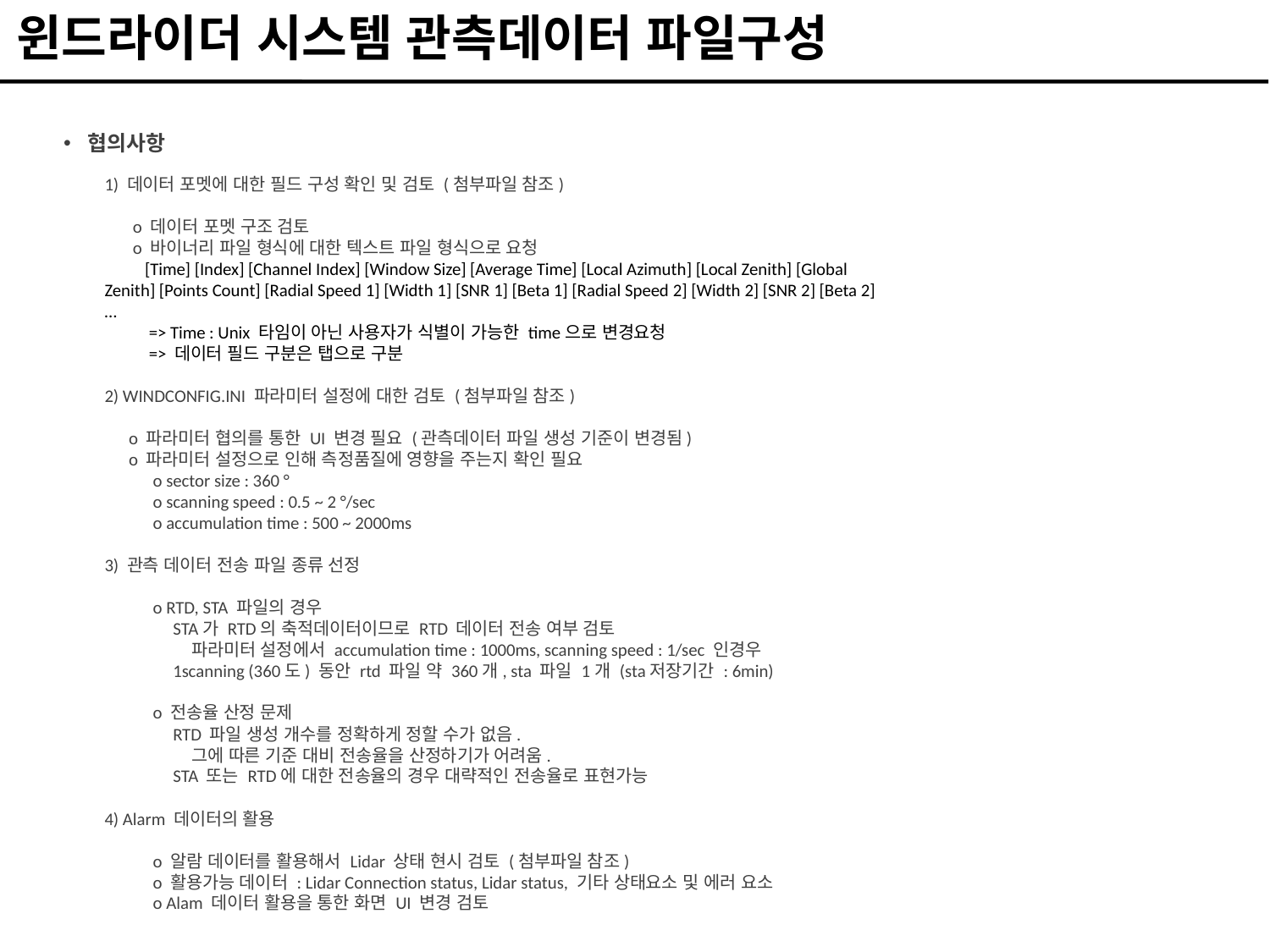

윈드라이더 시스템 관측데이터 파일구성

협의사항
1) 데이터 포멧에 대한 필드 구성 확인 및 검토 (첨부파일 참조)

       o 데이터 포멧 구조 검토
       o 바이너리 파일 형식에 대한 텍스트 파일 형식으로 요청
          [Time] [Index] [Channel Index] [Window Size] [Average Time] [Local Azimuth] [Local Zenith] [Global Zenith] [Points Count] [Radial Speed 1] [Width 1] [SNR 1] [Beta 1] [Radial Speed 2] [Width 2] [SNR 2] [Beta 2] …
           => Time : Unix 타임이 아닌 사용자가 식별이 가능한 time으로 변경요청
           => 데이터 필드 구분은 탭으로 구분

2) WINDCONFIG.INI 파라미터 설정에 대한 검토 (첨부파일 참조)

      o 파라미터 협의를 통한 UI 변경 필요 (관측데이터 파일 생성 기준이 변경됨)
      o 파라미터 설정으로 인해 측정품질에 영향을 주는지 확인 필요
            o sector size : 360 °
            o scanning speed : 0.5 ~ 2 °/sec
            o accumulation time : 500 ~ 2000ms

3) 관측 데이터 전송 파일 종류 선정

            o RTD, STA 파일의 경우
                 STA가 RTD의 축적데이터이므로 RTD 데이터 전송 여부 검토
                 파라미터 설정에서 accumulation time : 1000ms, scanning speed : 1/sec 인경우
                 1scanning (360도) 동안 rtd 파일 약 360개, sta 파일 1개 (sta저장기간 : 6min)

            o 전송율 산정 문제
                 RTD 파일 생성 개수를 정확하게 정할 수가 없음.
                 그에 따른 기준 대비 전송율을 산정하기가 어려움.
                 STA 또는 RTD에 대한 전송율의 경우 대략적인 전송율로 표현가능

4) Alarm 데이터의 활용

            o 알람 데이터를 활용해서 Lidar 상태 현시 검토 (첨부파일 참조)
            o 활용가능 데이터 : Lidar Connection status, Lidar status, 기타 상태요소 및 에러 요소
            o Alam 데이터 활용을 통한 화면 UI 변경 검토